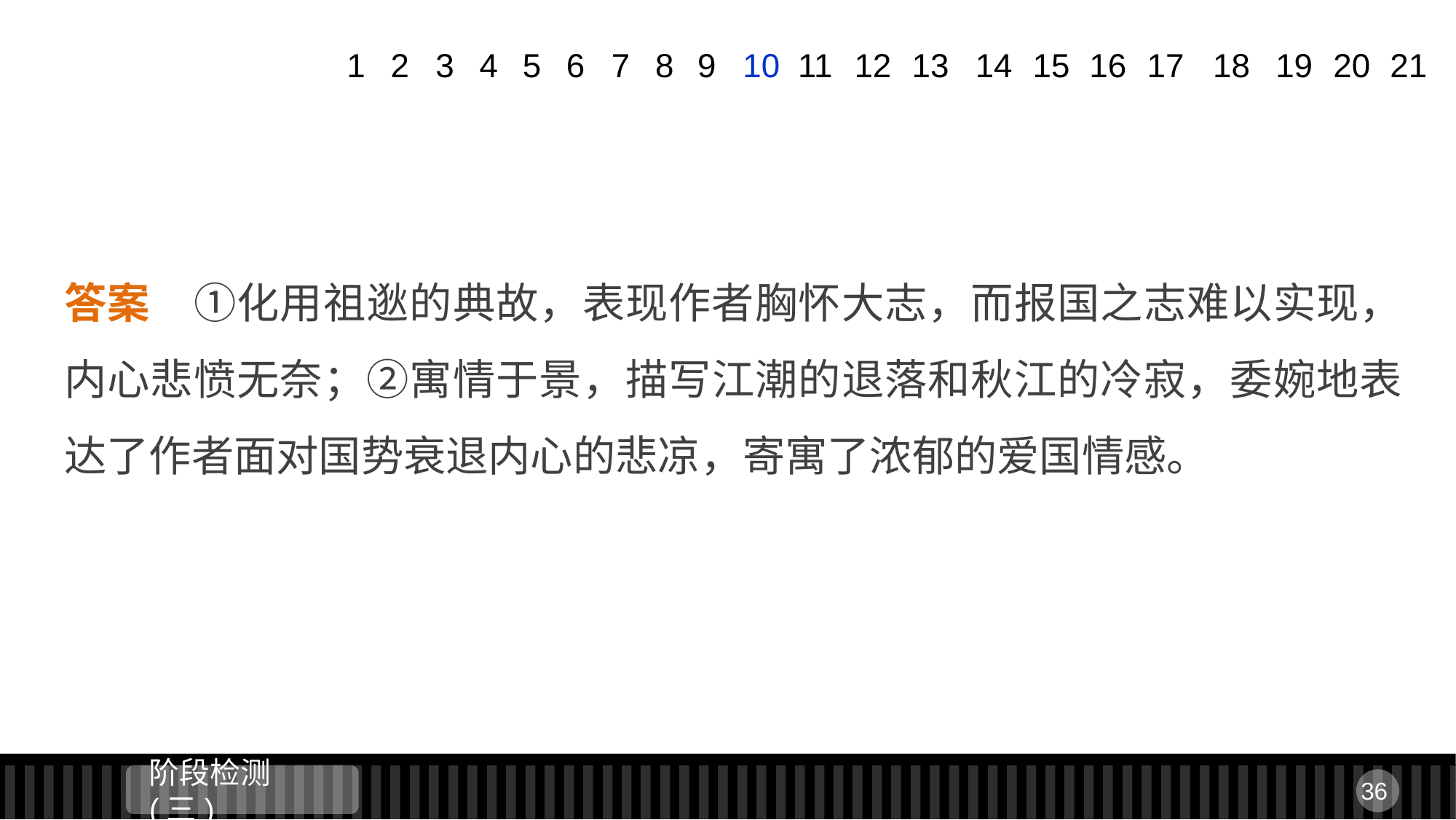

1
2
3
4
5
6
7
8
9
10
11
12
13
14
15
16
17
18
19
20
21
答案　①化用祖逖的典故，表现作者胸怀大志，而报国之志难以实现，内心悲愤无奈；②寓情于景，描写江潮的退落和秋江的冷寂，委婉地表达了作者面对国势衰退内心的悲凉，寄寓了浓郁的爱国情感。